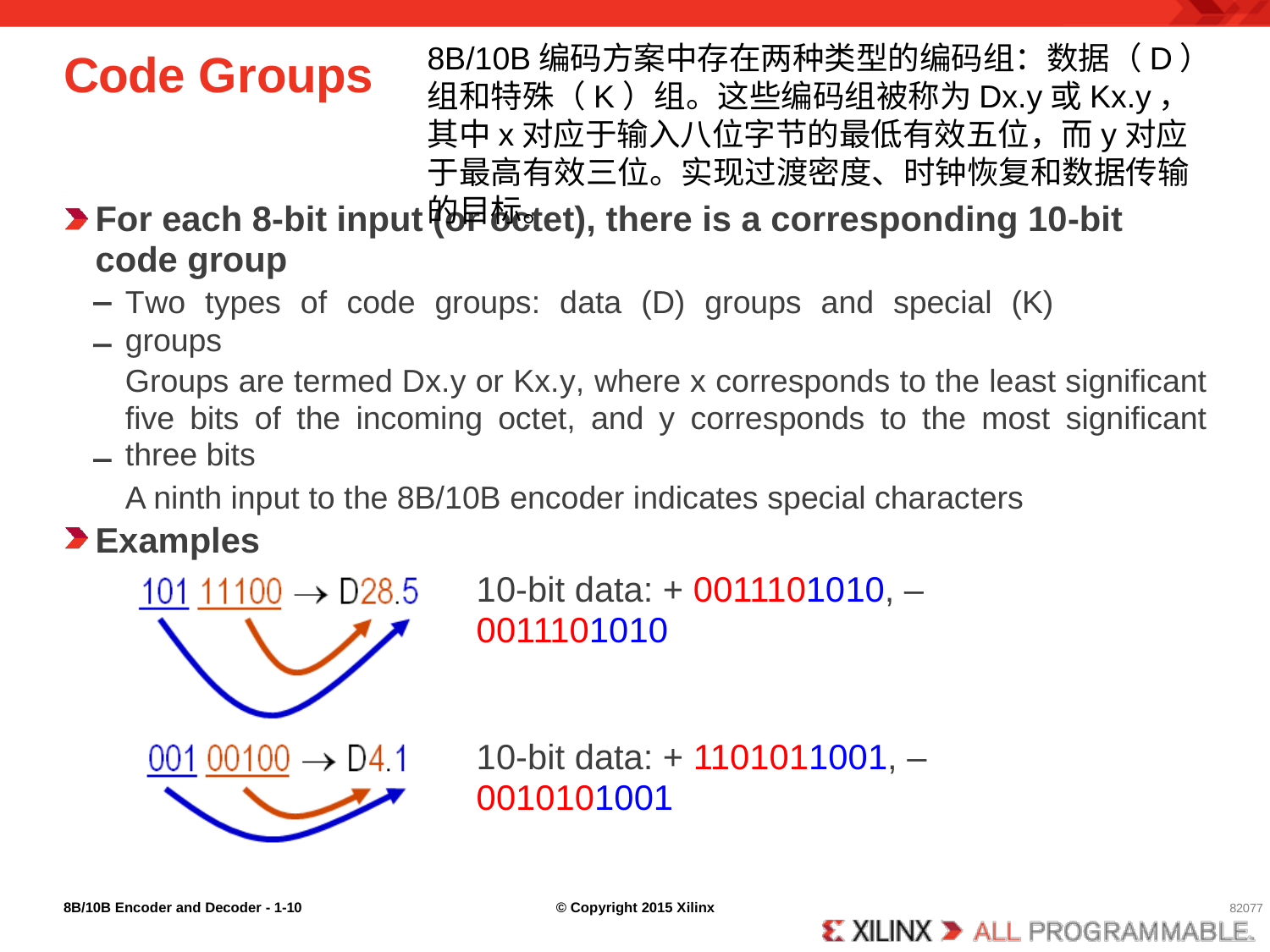

8B/10B编码方案中存在两种类型的编码组：数据（D）组和特殊（K）组。这些编码组被称为Dx.y或Kx.y，其中x对应于输入八位字节的最低有效五位，而y对应于最高有效三位。实现过渡密度、时钟恢复和数据传输的目标。
# Code Groups

1-10
27383**slide
For each 8-bit input (or octet), there is a corresponding 10-bit code group

Two types of code groups: data (D) groups and special (K) groups
Groups are termed Dx.y or Kx.y, where x corresponds to the least significant five bits of the incoming octet, and y corresponds to the most significant three bits
A ninth input to the 8B/10B encoder indicates special characters
—
—
—
Examples
10-bit data: + 0011101010, –
0011101010

10-bit data: + 1101011001, –
0010101001

8B/10B Encoder and Decoder - 1-10
© Copyright 2015 Xilinx
82077